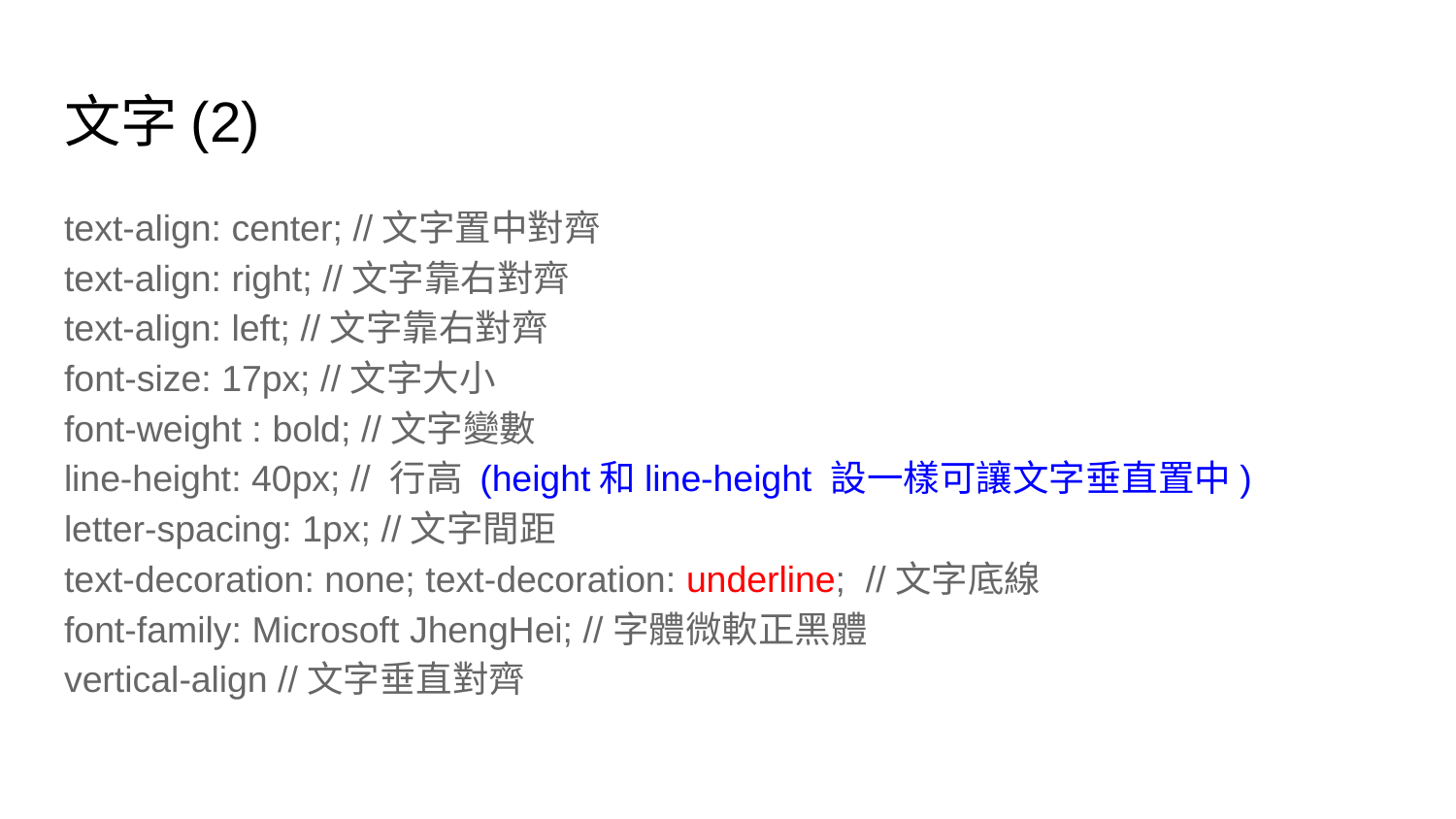

# 文字(2)
text-align: center; //文字置中對齊
text-align: right; //文字靠右對齊
text-align: left; //文字靠右對齊
font-size: 17px; //文字大小
font-weight : bold; //文字變數
line-height: 40px; // 行高 (height和line-height 設一樣可讓文字垂直置中)
letter-spacing: 1px; //文字間距
text-decoration: none; text-decoration: underline;  //文字底線
font-family: Microsoft JhengHei; //字體微軟正黑體
vertical-align //文字垂直對齊